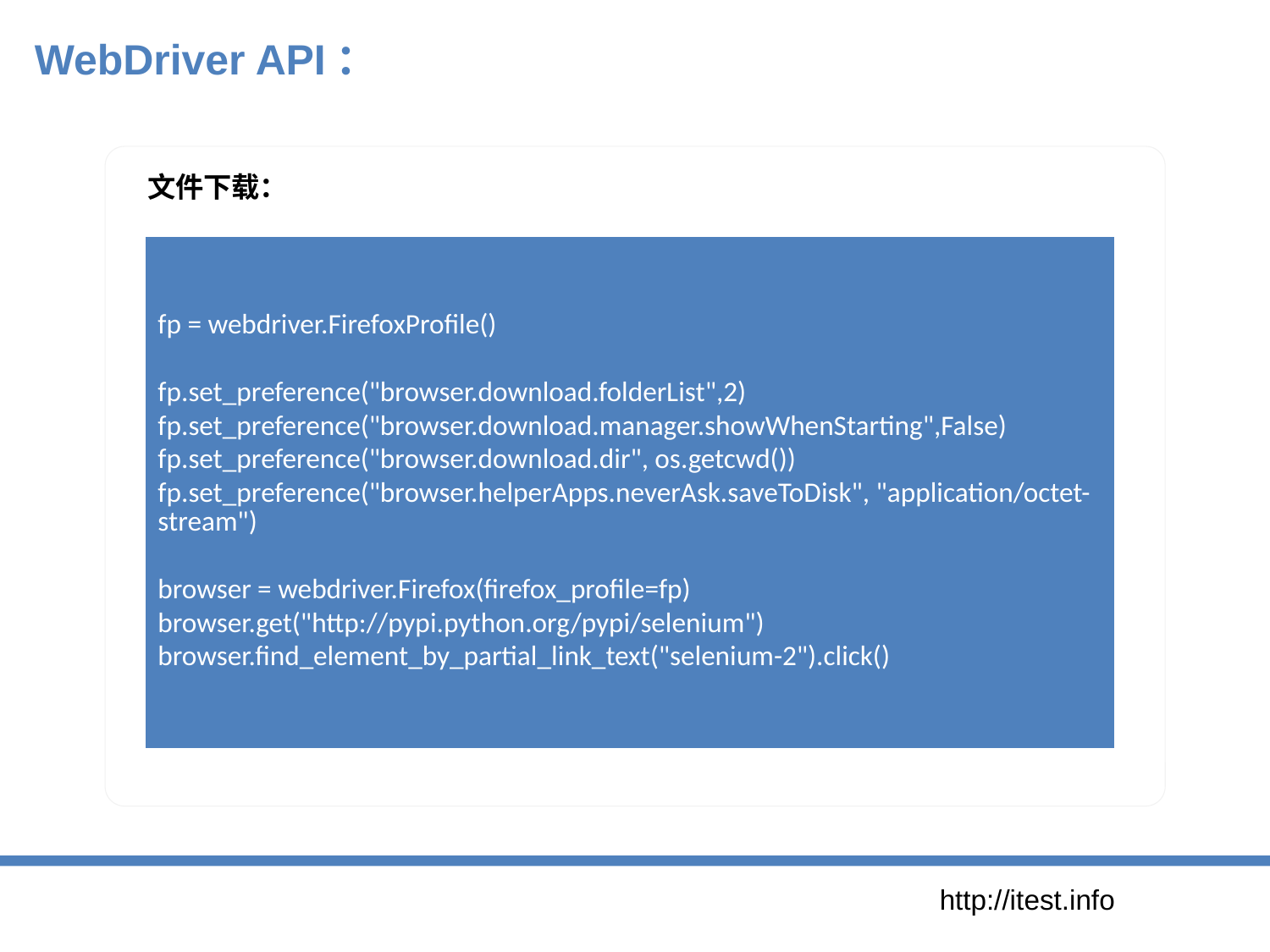

WebDriver API：

文件下载：

| fp = webdriver.FirefoxProfile() fp.set\_preference("browser.download.folderList",2) fp.set\_preference("browser.download.manager.showWhenStarting",False) fp.set\_preference("browser.download.dir", os.getcwd()) fp.set\_preference("browser.helperApps.neverAsk.saveToDisk", "application/octet-stream") browser = webdriver.Firefox(firefox\_profile=fp) browser.get("http://pypi.python.org/pypi/selenium") browser.find\_element\_by\_partial\_link\_text("selenium-2").click() |
| --- |

http://itest.info